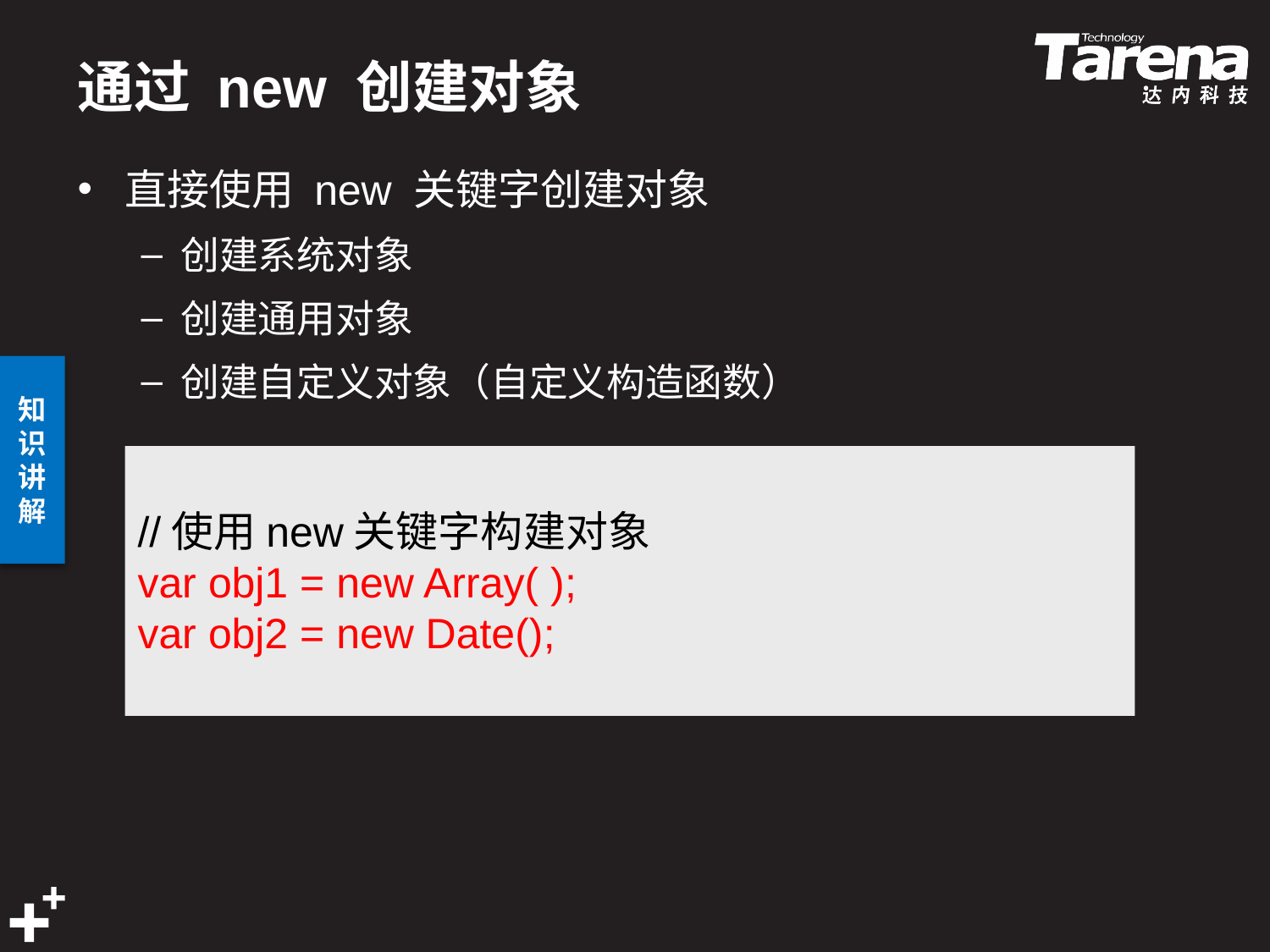

# 通过 new 创建对象
直接使用 new 关键字创建对象
创建系统对象
创建通用对象
创建自定义对象（自定义构造函数）

//使用new关键字构建对象
var obj1 = new Array( );
var obj2 = new Date();